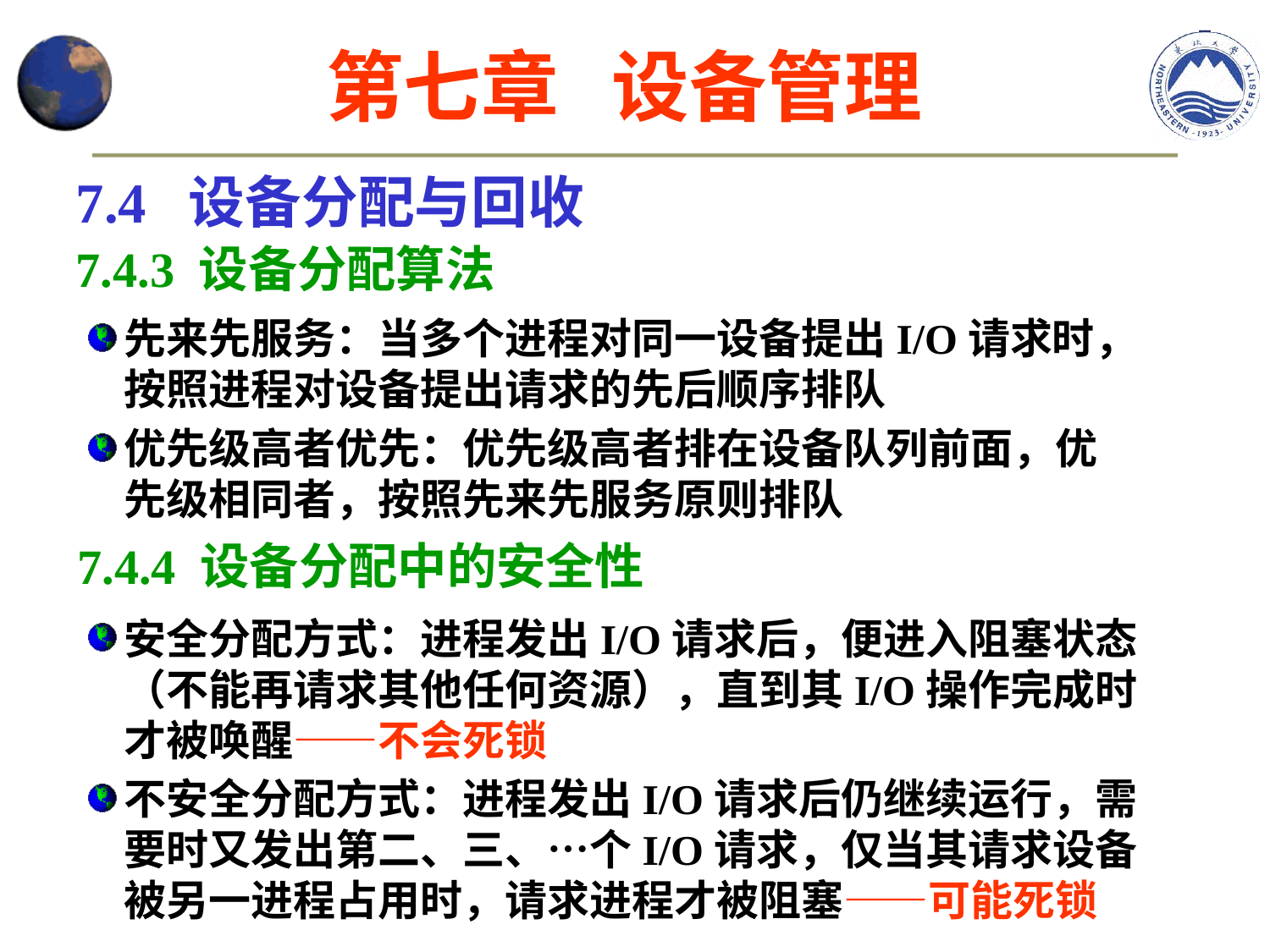

第七章   设备管理
7.4  设备分配与回收
7.4.3 设备分配算法
先来先服务：当多个进程对同一设备提出I/O请求时，按照进程对设备提出请求的先后顺序排队
优先级高者优先：优先级高者排在设备队列前面，优先级相同者，按照先来先服务原则排队
7.4.4 设备分配中的安全性
安全分配方式：进程发出I/O请求后，便进入阻塞状态（不能再请求其他任何资源），直到其I/O操作完成时才被唤醒——不会死锁
不安全分配方式：进程发出I/O请求后仍继续运行，需要时又发出第二、三、…个I/O请求，仅当其请求设备被另一进程占用时，请求进程才被阻塞——可能死锁